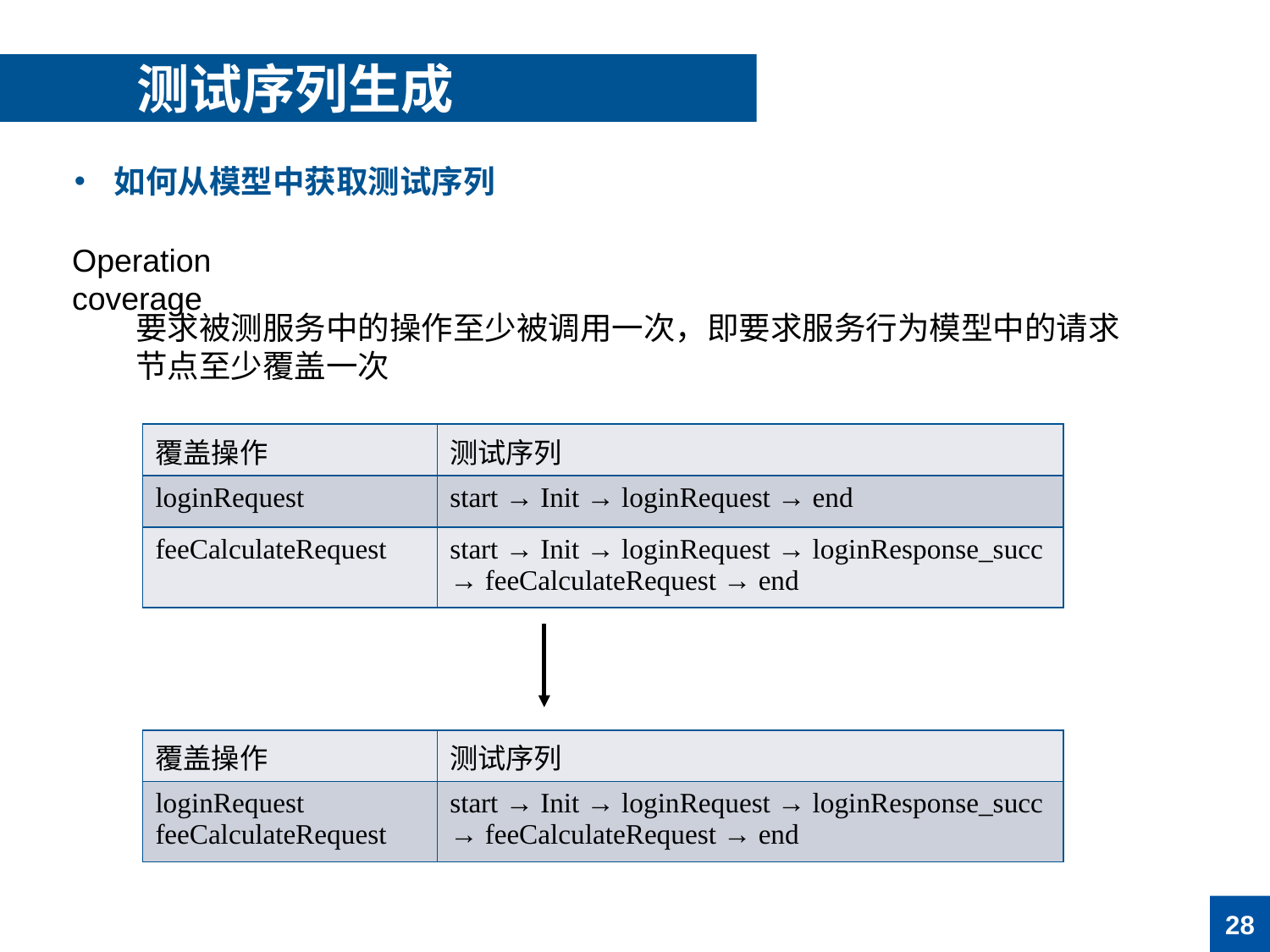

测试序列生成
如何从模型中获取测试序列
Operation coverage
要求被测服务中的操作至少被调用一次，即要求服务行为模型中的请求节点至少覆盖一次
| 覆盖操作 | 测试序列 |
| --- | --- |
| loginRequest | start → Init → loginRequest → end |
| feeCalculateRequest | start → Init → loginRequest → loginResponse\_succ → feeCalculateRequest → end |
| 覆盖操作 | 测试序列 |
| --- | --- |
| loginRequest feeCalculateRequest | start → Init → loginRequest → loginResponse\_succ → feeCalculateRequest → end |
28